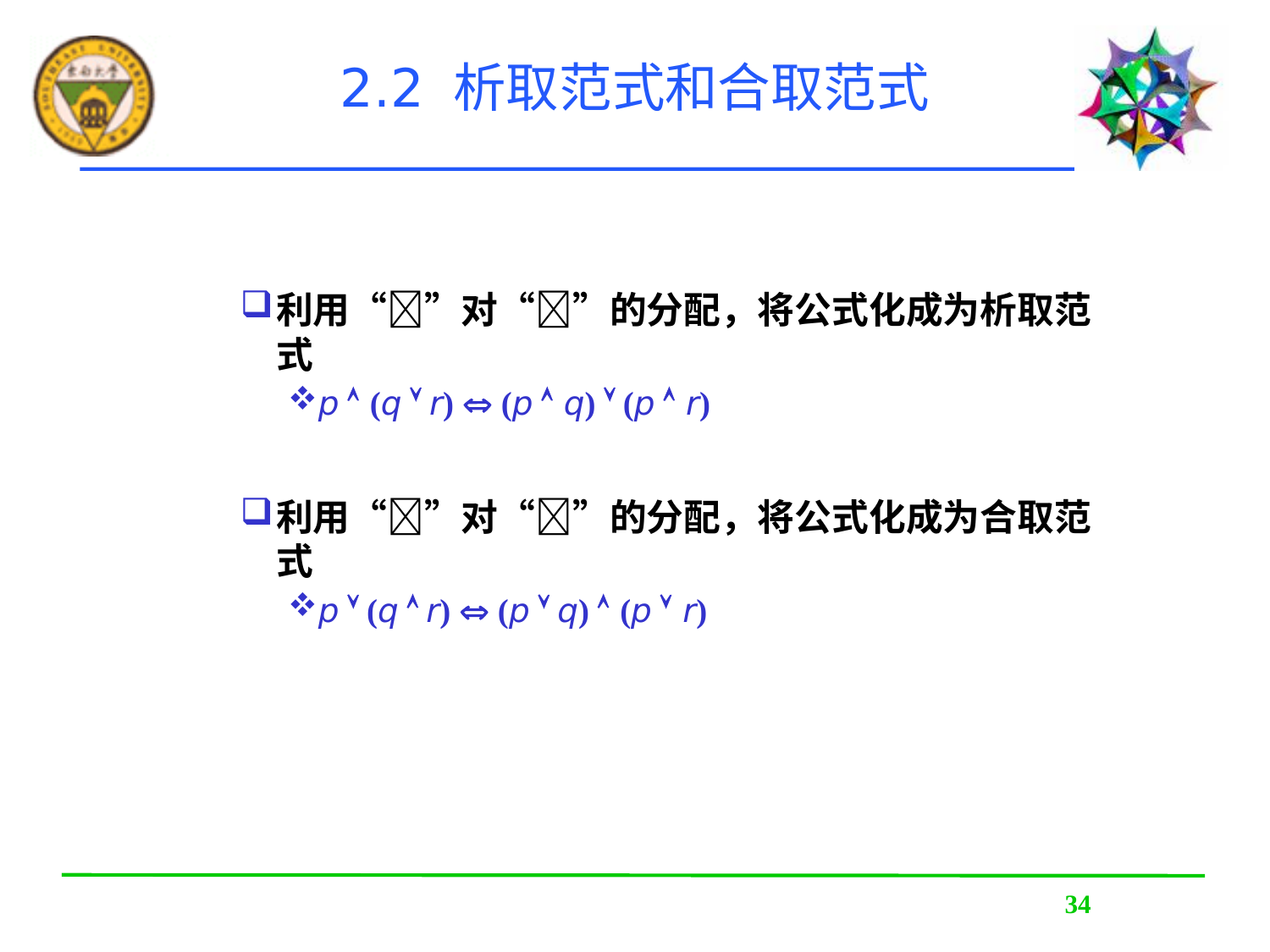

# 2.2 析取范式和合取范式
利用“∧”对“∨”的分配，将公式化成为析取范式
p ∧ (q ∨ r) ⇔ (p ∧ q) ∨ (p ∧ r)

利用“∨”对“∧”的分配，将公式化成为合取范式
p ∨ (q ∧ r) ⇔ (p ∨ q) ∧ (p ∨ r)